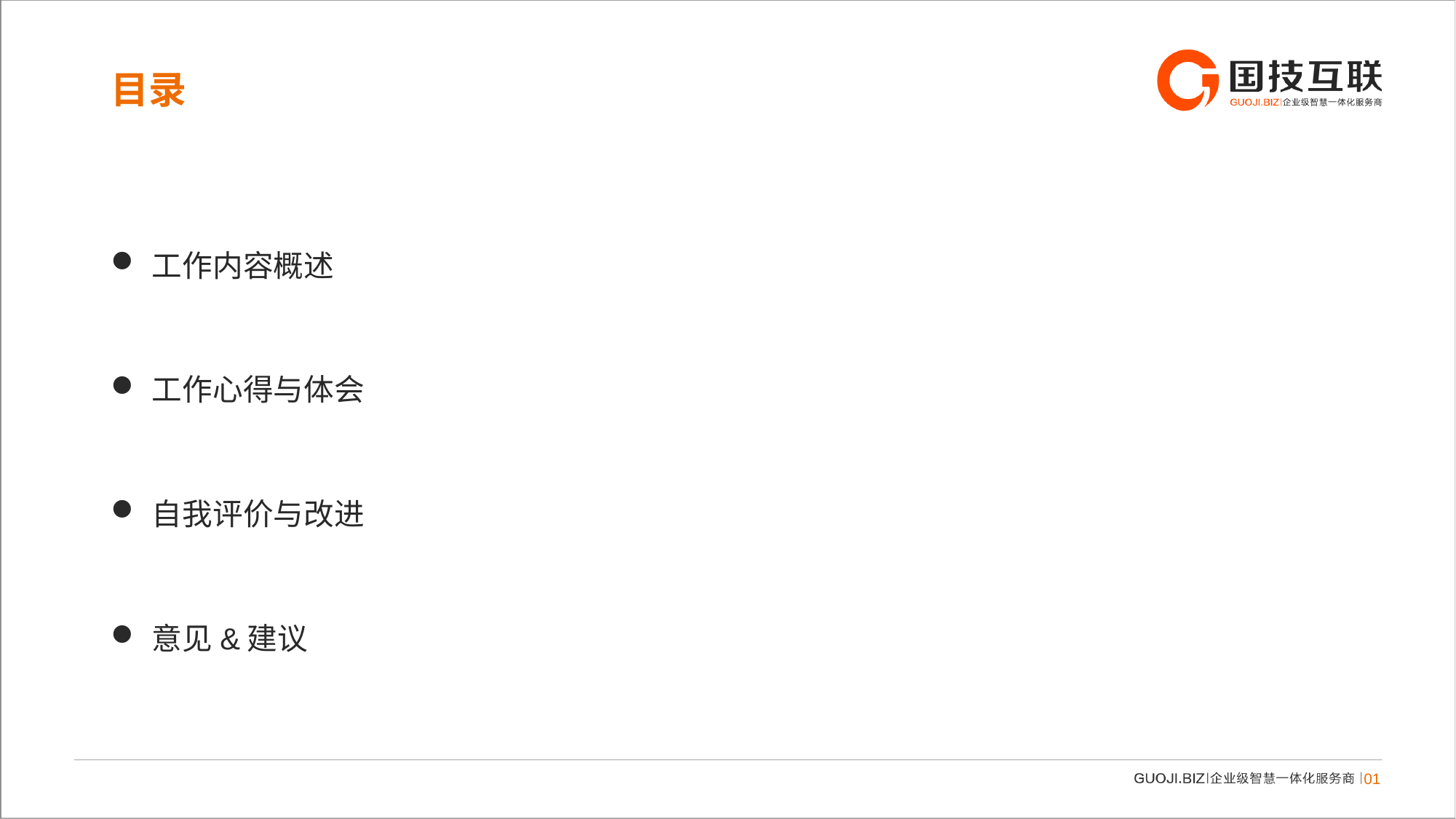

# 目录
工作内容概述
工作心得与体会
自我评价与改进
意见&建议
01